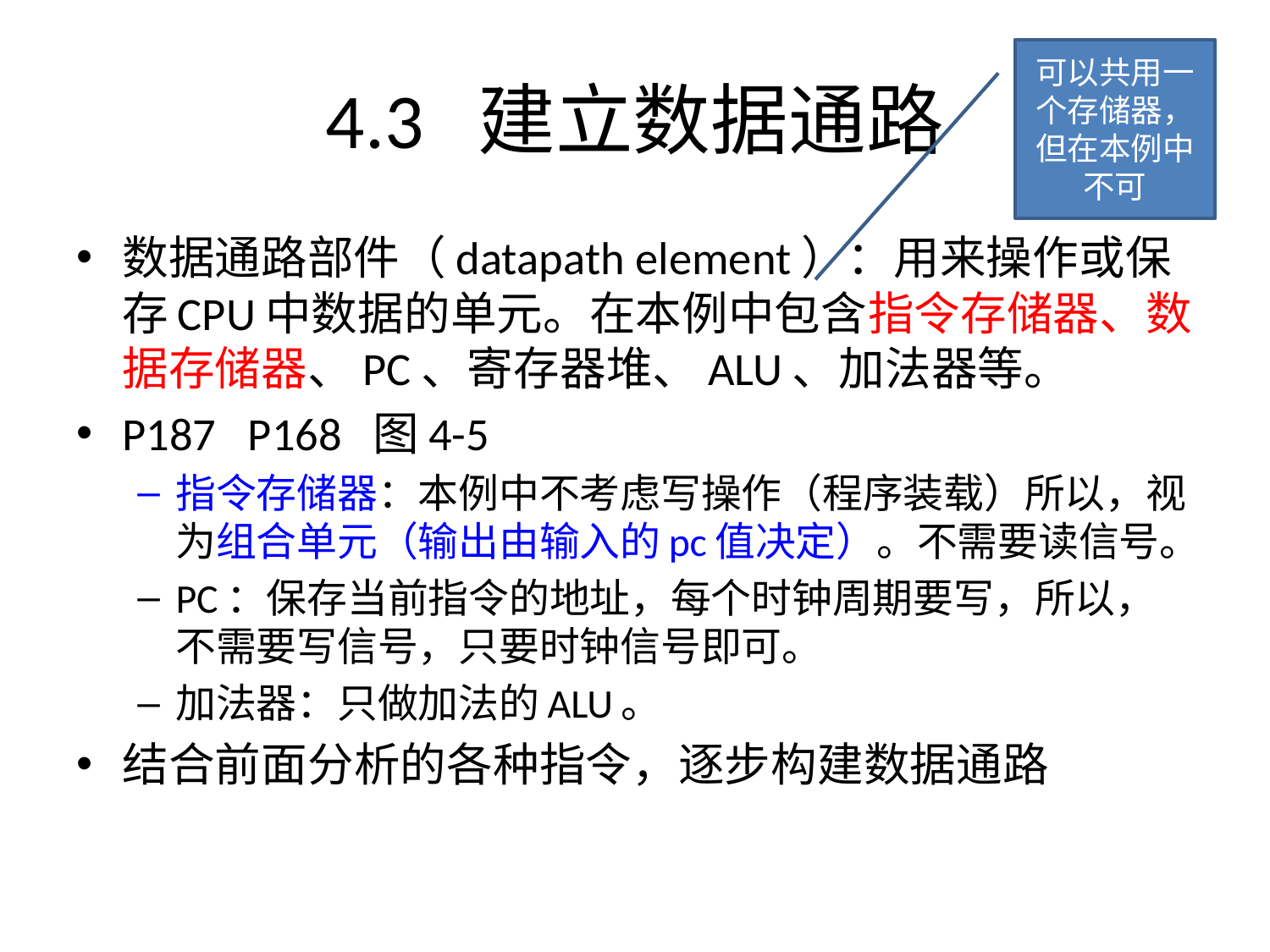

# 4.3  建立数据通路
可以共用一个存储器，但在本例中不可
数据通路部件（datapath element）：用来操作或保存CPU中数据的单元。在本例中包含指令存储器、数据存储器、PC、寄存器堆、ALU、加法器等。
P187   P168  图4-5
指令存储器：本例中不考虑写操作（程序装载）所以，视为组合单元（输出由输入的pc值决定）。不需要读信号。
PC：保存当前指令的地址，每个时钟周期要写，所以，不需要写信号，只要时钟信号即可。
加法器：只做加法的ALU。
结合前面分析的各种指令，逐步构建数据通路